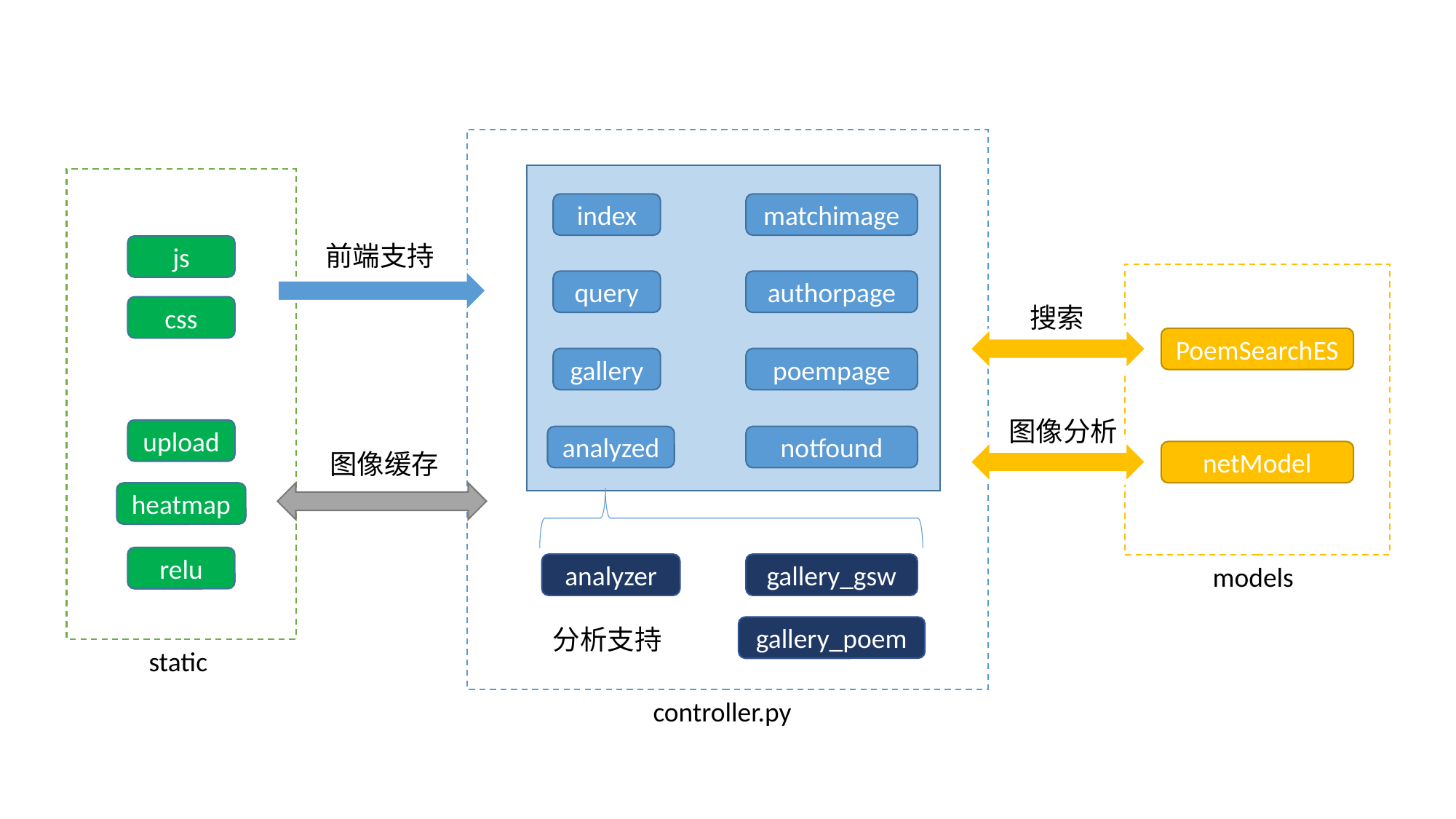

index
matchimage
前端支持
js

query
authorpage
搜索
css

PoemSearchES
gallery
poempage
图像分析
upload
analyzed
notfound
图像缓存

netModel
heatmap

relu
analyzer
gallery_gsw
models
分析支持
gallery_poem
static
controller.py